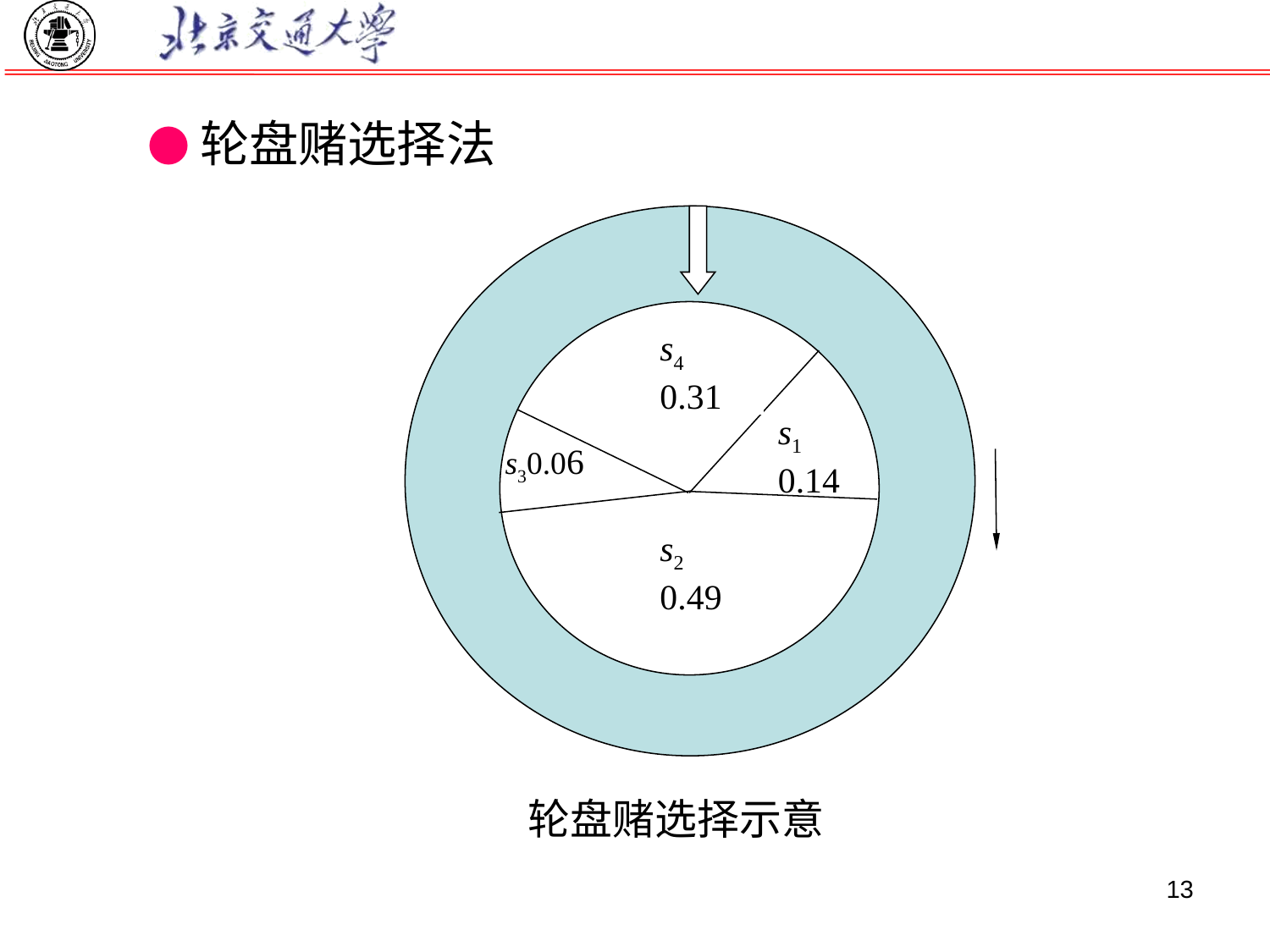

●轮盘赌选择法

s4
0.31

s1
0.14
s30.06

s2
0.49
轮盘赌选择示意
13